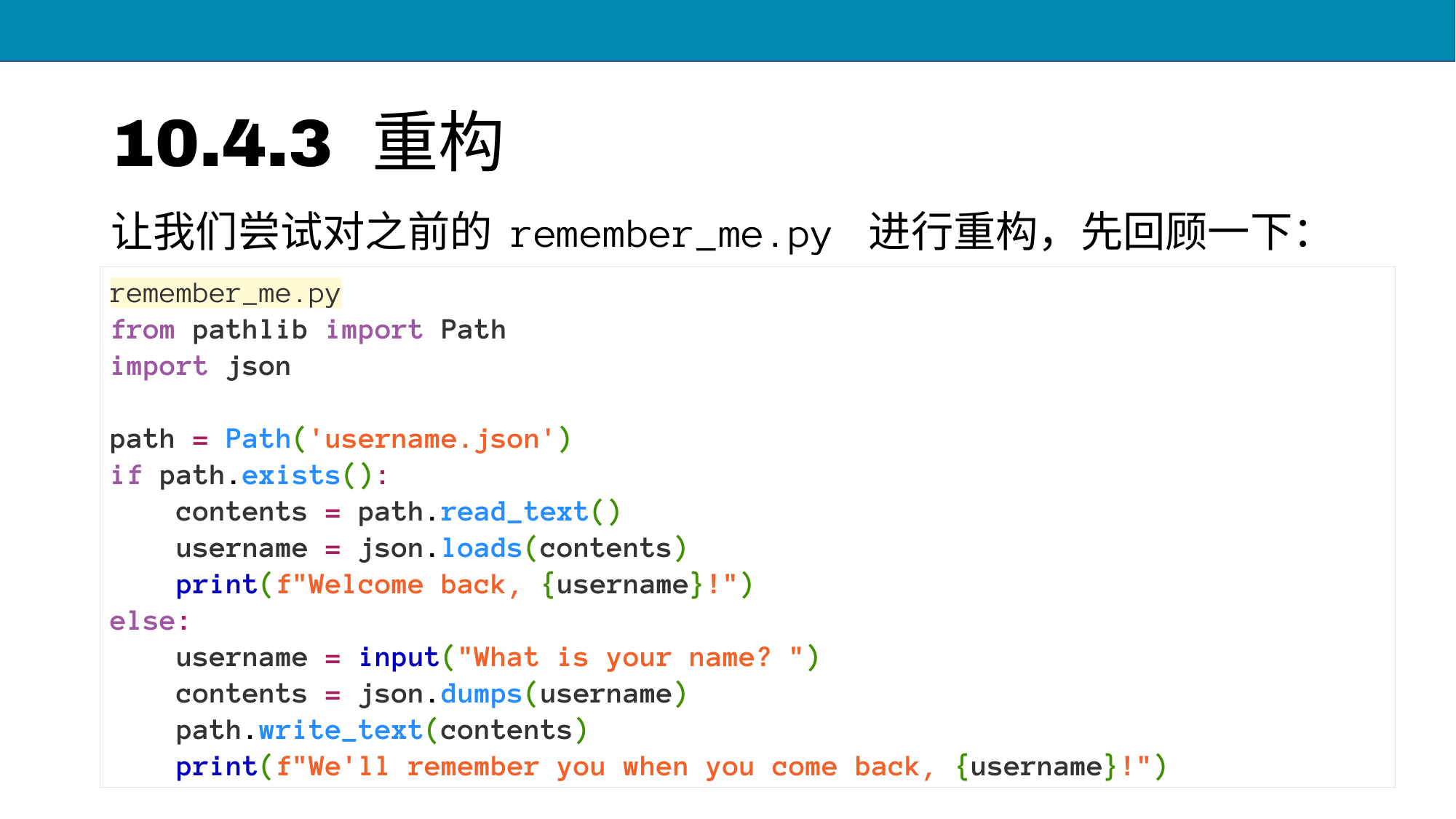

# 10.4.3 重构
让我们尝试对之前的 remember_me.py 进行重构，先回顾一下：
remember_me.py
from pathlib import Path
import json
path = Path('username.json')
if path.exists():
    contents = path.read_text()
    username = json.loads(contents)
    print(f"Welcome back, {username}!")
else:
    username = input("What is your name? ")
    contents = json.dumps(username)
    path.write_text(contents)
    print(f"We'll remember you when you come back, {username}!")